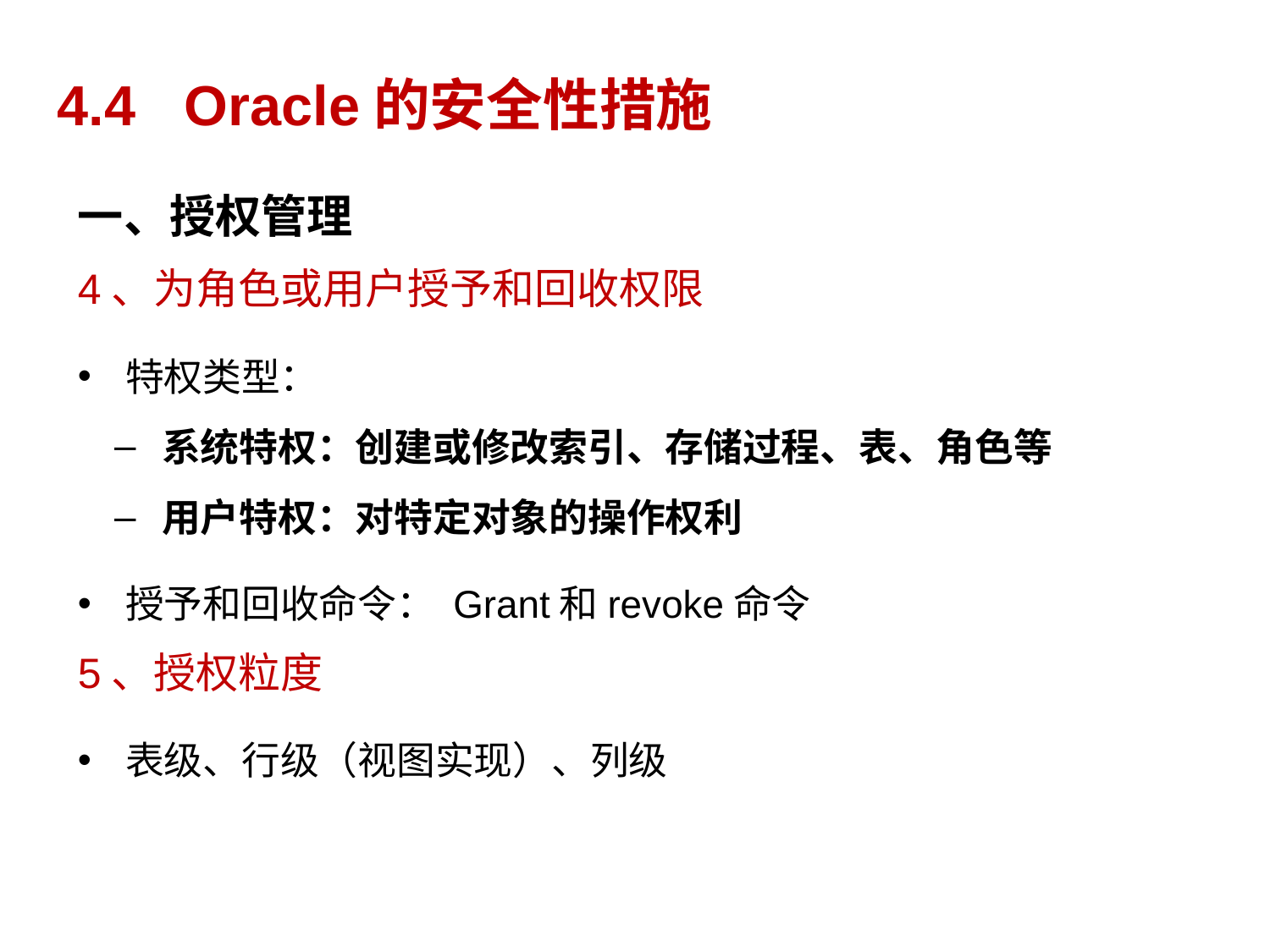

# 4.4	Oracle的安全性措施
一、授权管理
4、为角色或用户授予和回收权限
特权类型：
系统特权：创建或修改索引、存储过程、表、角色等
用户特权：对特定对象的操作权利
授予和回收命令： Grant和revoke命令
5、授权粒度
表级、行级（视图实现）、列级